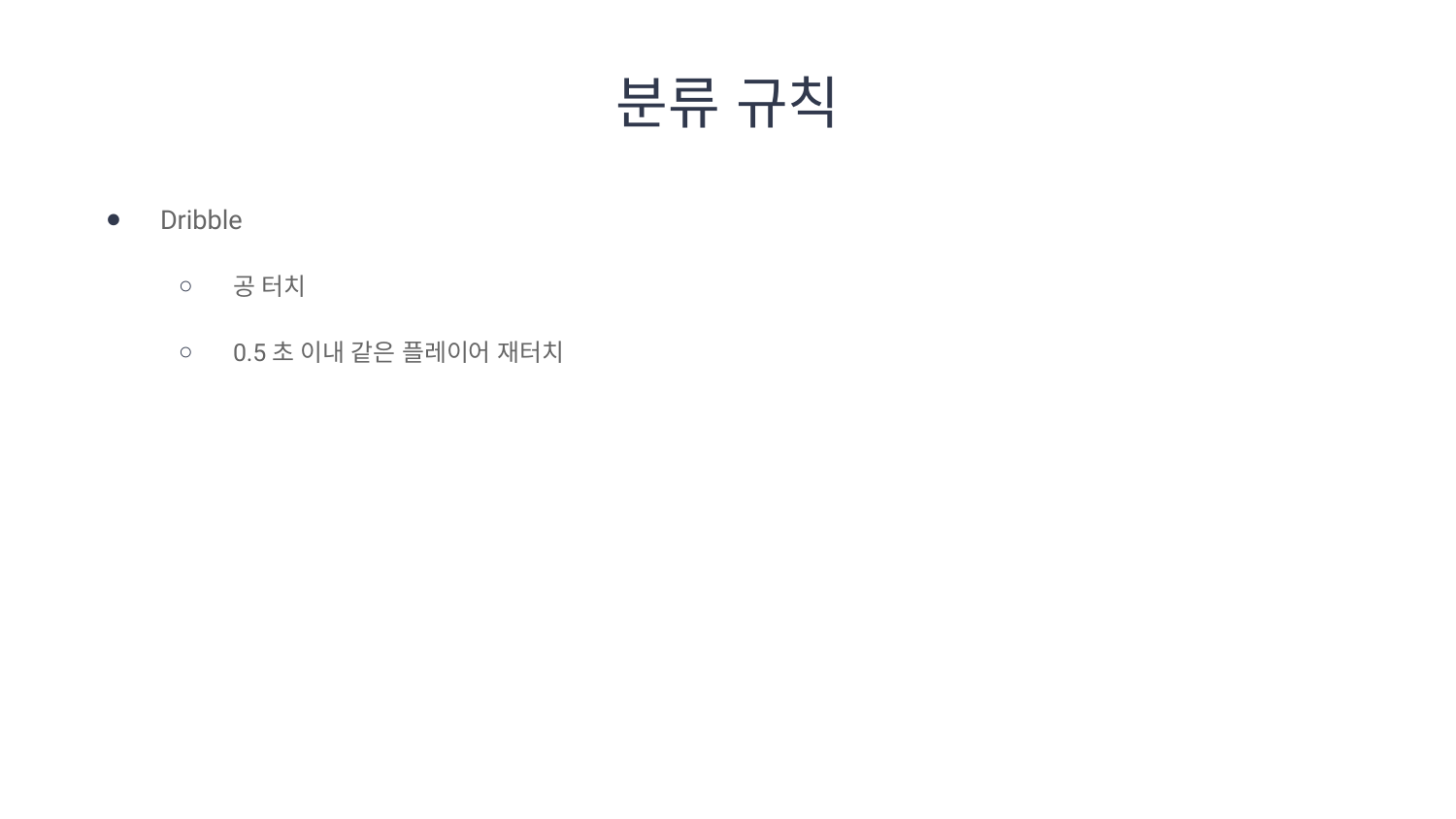

# 분류 규칙
Dribble
공 터치
0.5초 이내 같은 플레이어 재터치